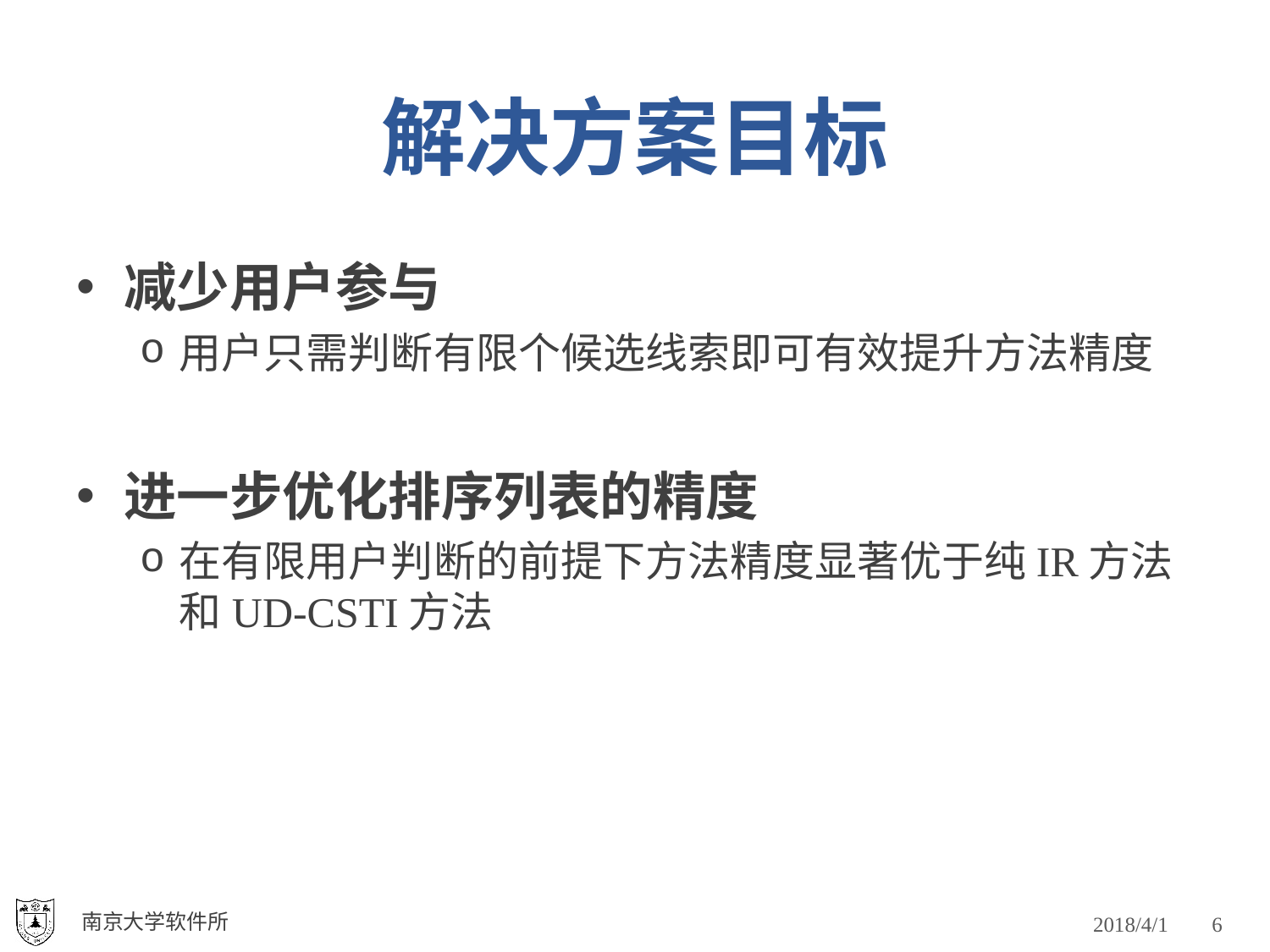

# 解决方案目标
减少用户参与
用户只需判断有限个候选线索即可有效提升方法精度

进一步优化排序列表的精度
在有限用户判断的前提下方法精度显著优于纯IR方法和UD-CSTI方法
南京大学软件所
2018/4/1
6